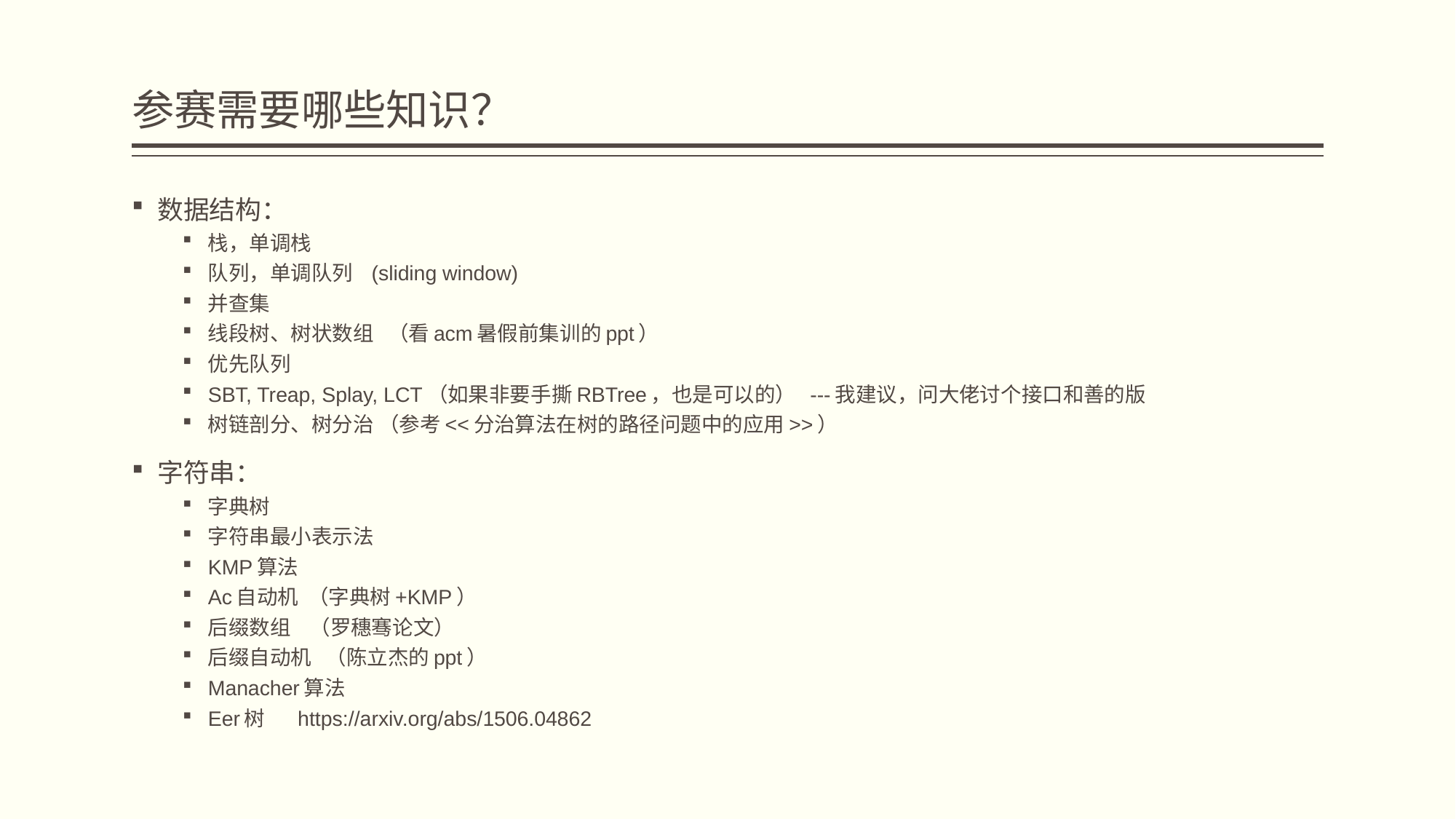

# 参赛需要哪些知识？
数据结构：
栈，单调栈
队列，单调队列   (sliding window)
并查集
线段树、树状数组   （看acm暑假前集训的ppt）
优先队列
SBT, Treap, Splay, LCT（如果非要手撕RBTree，也是可以的）  ---我建议，问大佬讨个接口和善的版
树链剖分、树分治 （参考<<分治算法在树的路径问题中的应用>>）
字符串：
字典树
字符串最小表示法
KMP算法
Ac自动机  （字典树+KMP）
后缀数组    （罗穗骞论文）
后缀自动机   （陈立杰的ppt）
Manacher算法
Eer树      https://arxiv.org/abs/1506.04862